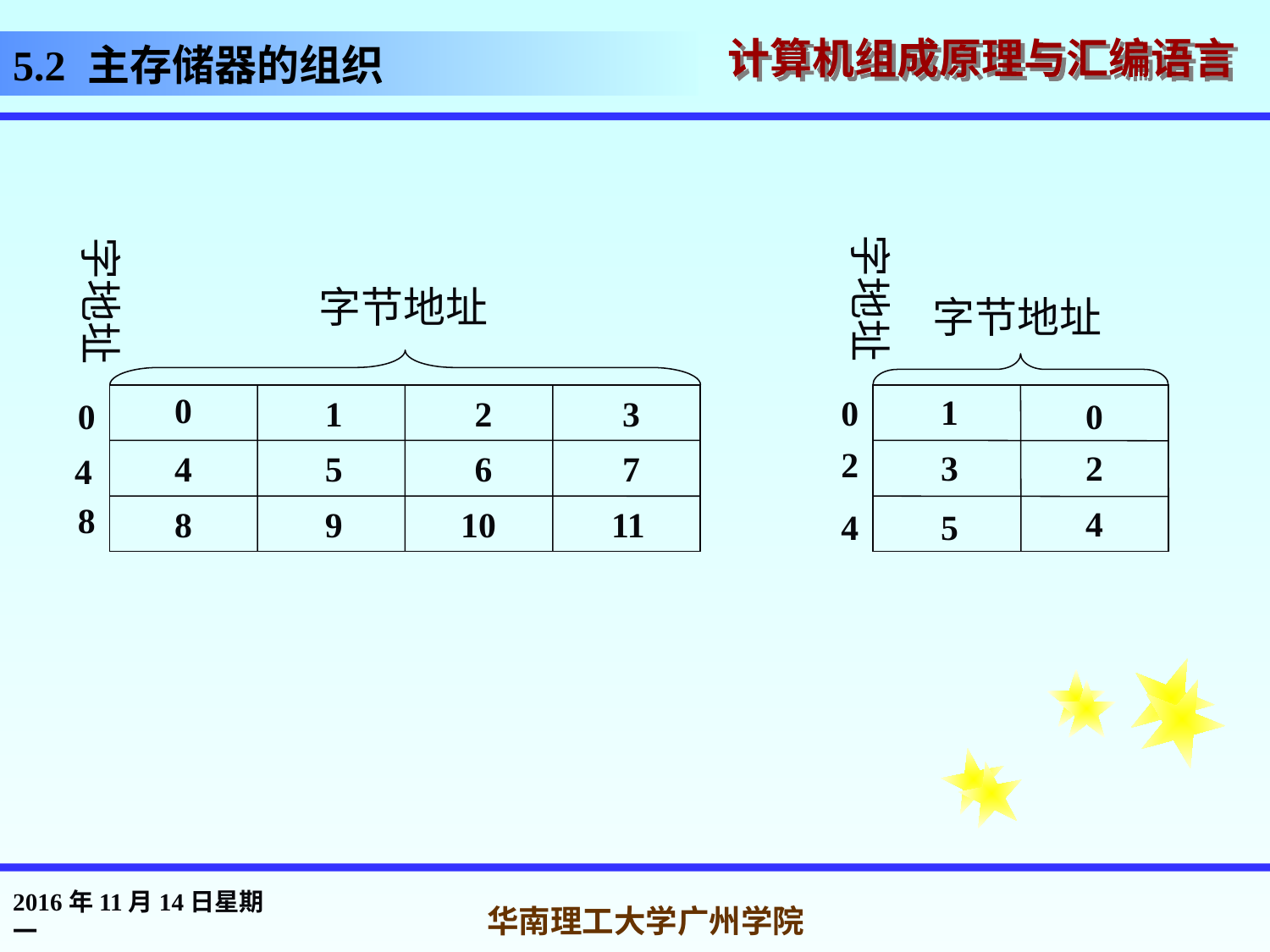

# 5.2 主存储器的组织

字地址
字地址
字节地址
字节地址
0
1
0

1
2
3
0
0
2
3
2

4
5
6
7
4
8
4

8
9
10
11

4
5
2016年11月14日星期一
华南理工大学广州学院